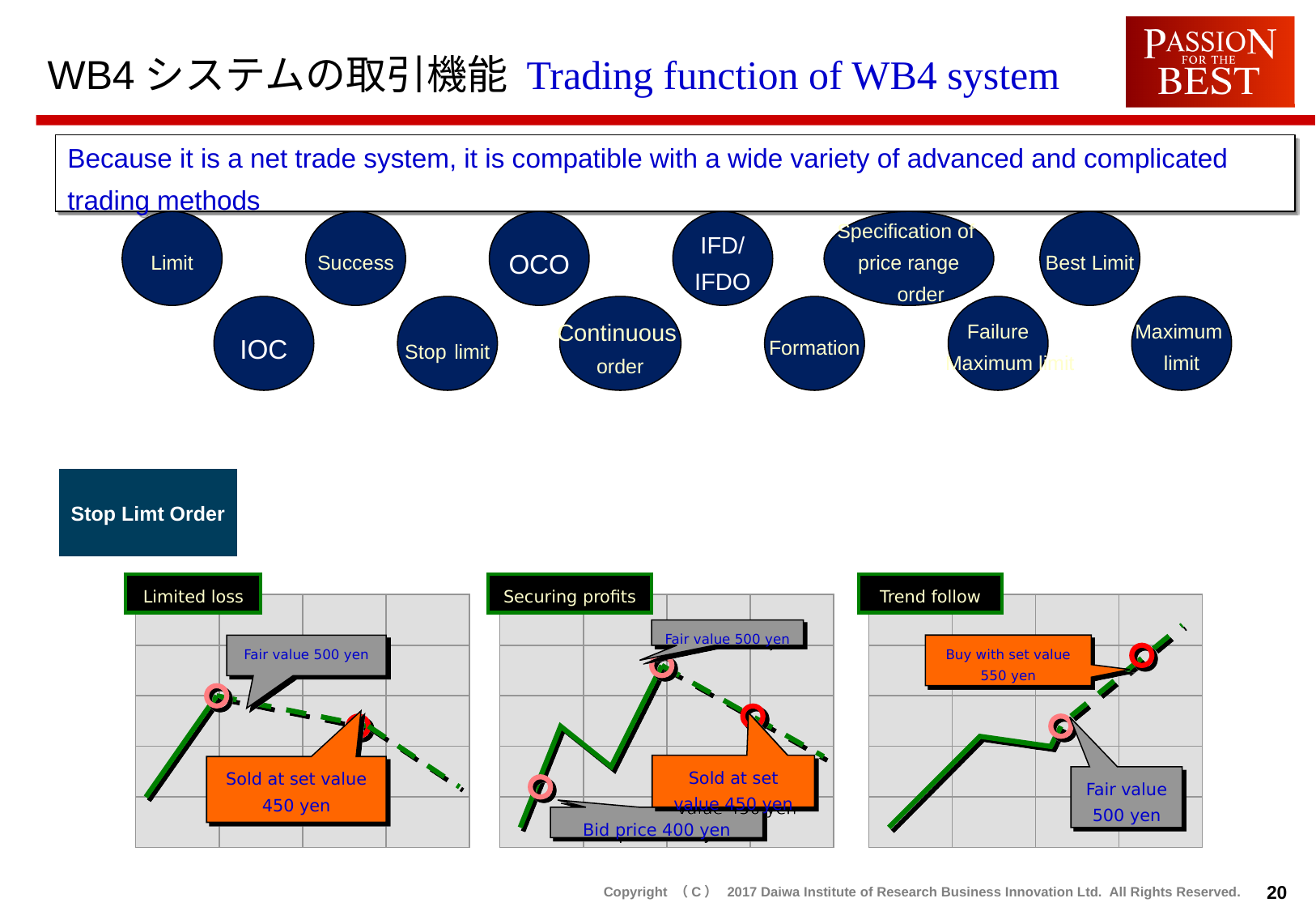

WB4システムの取引機能 Trading function of WB4 system
Because it is a net trade system, it is compatible with a wide variety of advanced and complicated trading methods
Limit
Success
OCO
IFD/
IFDO
Specification of
price range
order
Best Limit
IOC
Stop limit
Continuous
order
Formation
Failure
Maximum limit
Maximum
limit
Stop Limt Order
Limited loss
Securing profits
Trend follow

Fair value 500 yen

Fair value 500 yen
Buy with set value 550 yen

Sold at set value 450 yen
Sold at set value 450 yen
Fair value 500 yen

Bid price 400 yen